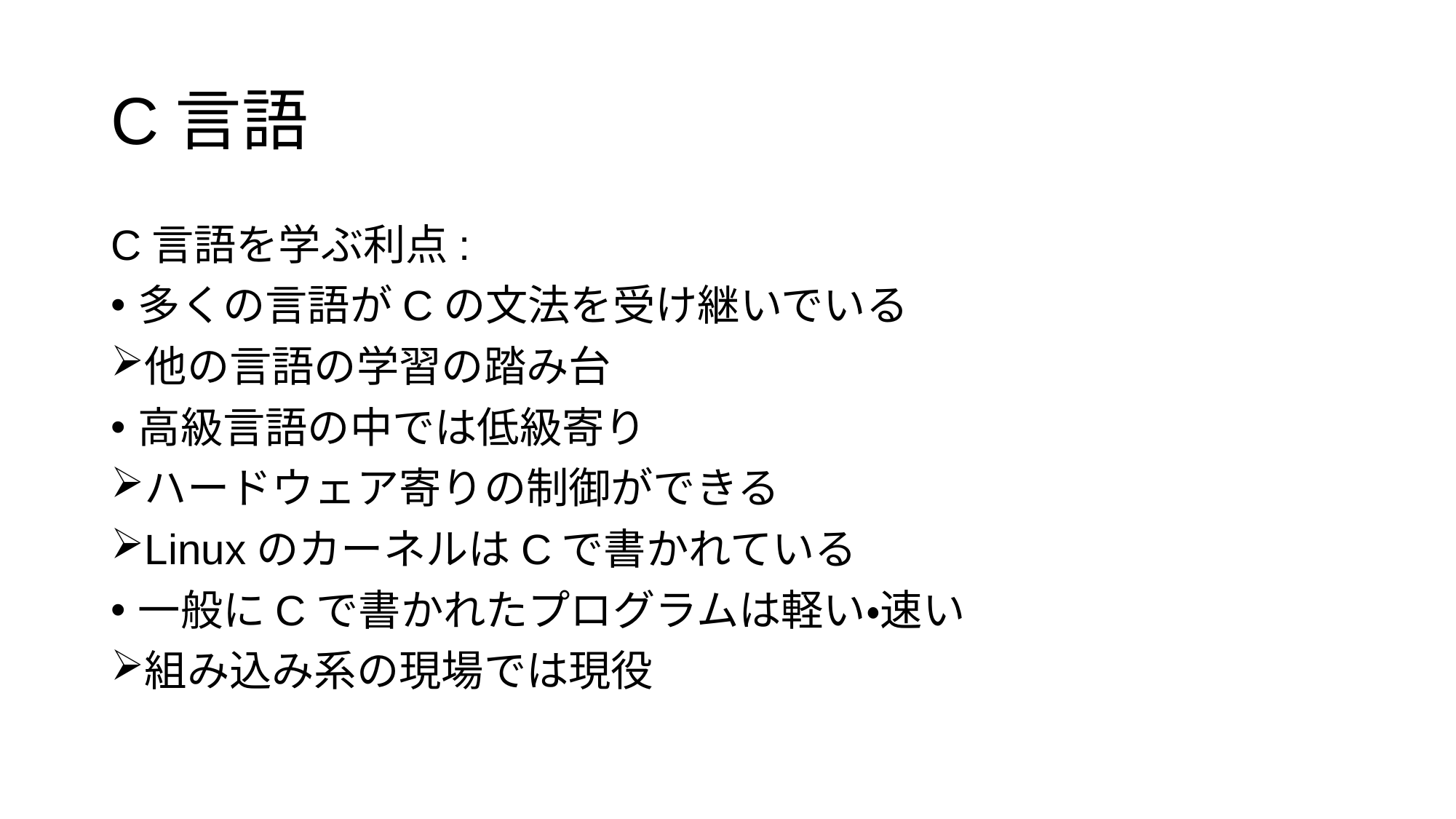

# C言語
C言語を学ぶ利点:
多くの言語がCの文法を受け継いでいる
他の言語の学習の踏み台
高級言語の中では低級寄り
ハードウェア寄りの制御ができる
LinuxのカーネルはCで書かれている
一般にCで書かれたプログラムは軽い・速い
組み込み系の現場では現役